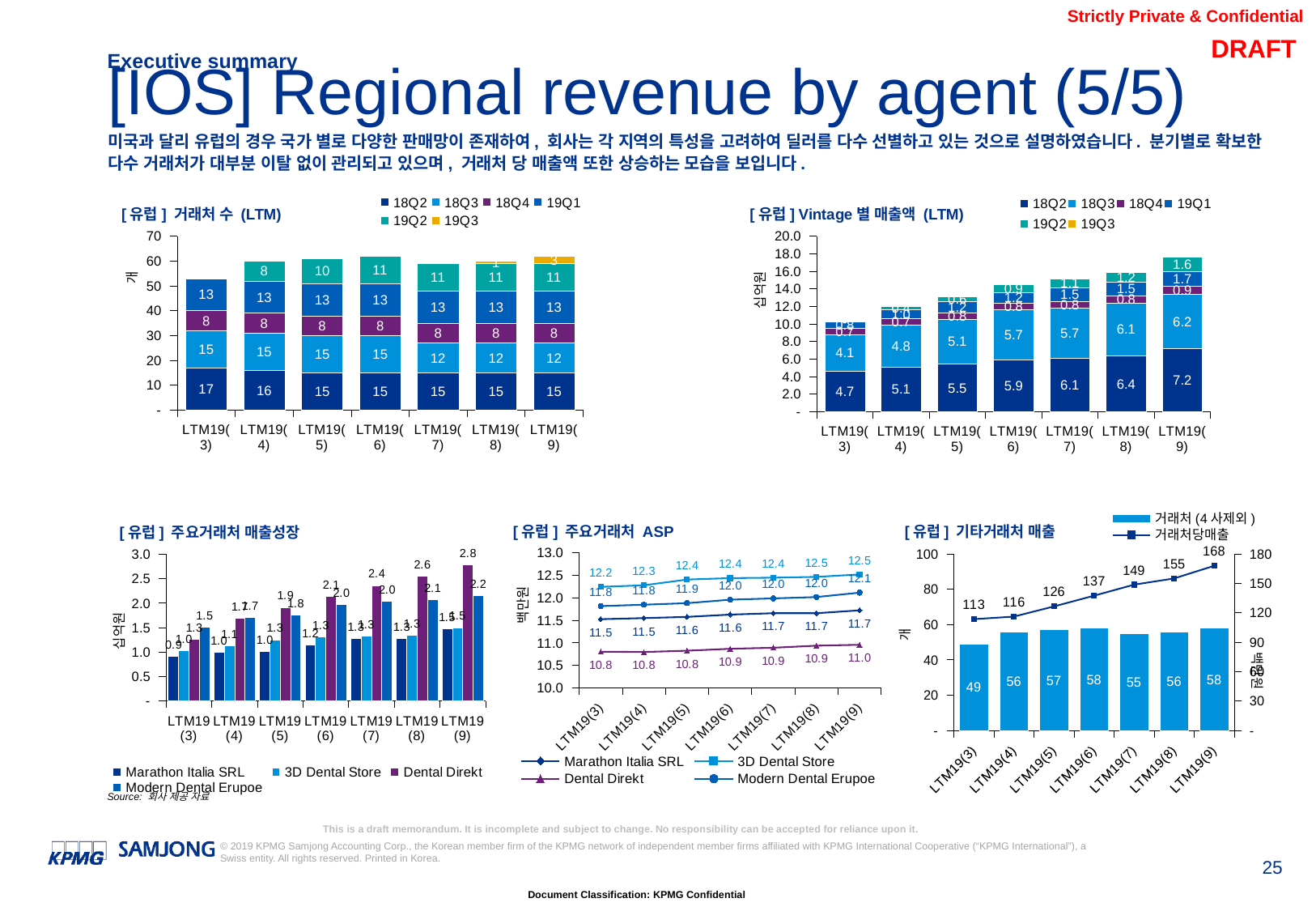

Executive summary
[IOS] Regional revenue by agent (5/5)
미국과 달리 유럽의 경우 국가 별로 다양한 판매망이 존재하여, 회사는 각 지역의 특성을 고려하여 딜러를 다수 선별하고 있는 것으로 설명하였습니다. 분기별로 확보한 다수 거래처가 대부분 이탈 없이 관리되고 있으며, 거래처 당 매출액 또한 상승하는 모습을 보입니다.

### Chart: [유럽] 거래처 수 (LTM)

| Category | 18Q2 | 18Q3 | 18Q4 | 19Q1 | 19Q2 | 19Q3 |
|---|---|---|---|---|---|---|
| LTM19(3) | 17.0 | 15.0 | 8.0 | 13.0 | None | None |
| LTM19(4) | 16.0 | 15.0 | 8.0 | 13.0 | 8.0 | None |
| LTM19(5) | 15.0 | 15.0 | 8.0 | 13.0 | 10.0 | None |
| LTM19(6) | 15.0 | 15.0 | 8.0 | 13.0 | 11.0 | None |
| LTM19(7) | 15.0 | 12.0 | 8.0 | 13.0 | 11.0 | None |
| LTM19(8) | 15.0 | 12.0 | 8.0 | 13.0 | 11.0 | 1.0 |
| LTM19(9) | 15.0 | 12.0 | 8.0 | 13.0 | 11.0 | 3.0 |

### Chart: [유럽] Vintage별 매출액 (LTM)

| Category | 18Q2 | 18Q3 | 18Q4 | 19Q1 | 19Q2 | 19Q3 |
|---|---|---|---|---|---|---|
| LTM19(3) | 4664685392.0 | 4113481706.0 | 698037533.0 | 796968328.0 | 0.0 | 0.0 |
| LTM19(4) | 5110412965.0 | 4763818090.0 | 736087233.0 | 1039994404.0 | 372304058.0 | 0.0 |
| LTM19(5) | 5470174406.0 | 5077563518.0 | 761471443.0 | 1213431838.0 | 629713462.0 | 0.0 |
| LTM19(6) | 5891212532.0 | 5716597412.0 | 787978489.0 | 1213431838.0 | 927539165.0 | 0.0 |
| LTM19(7) | 6065618031.0 | 5715705798.0 | 814755937.0 | 1523736049.0 | 1069332907.0 | 0.0 |
| LTM19(8) | 6352326577.0 | 6059897106.0 | 828041641.0 | 1537436995.0 | 1154551437.0 | 13033200.0 |
| LTM19(9) | 7173214261.0 | 6239238117.0 | 927117241.0 | 1655713476.0 | 1614096237.0 | 45554658.0 |

### Chart: [유럽] 주요거래처 매출성장

| Category | Marathon Italia SRL | 3D Dental Store | Dental Direkt | Modern Dental Erupoe |
|---|---|---|---|---|
| LTM19(3) | 910302080.0 | 1028263518.0 | 1263537860.0 | 1512127584.0 |
| LTM19(4) | 993063100.0 | 1129424118.0 | 1694520160.0 | 1705574484.0 |
| LTM19(5) | 1018514000.0 | 1252775487.0 | 1915362060.0 | 1758120284.0 |
| LTM19(6) | 1150863000.0 | 1305754531.0 | 2140355360.0 | 1972699010.0 |
| LTM19(7) | 1282125000.0 | 1331640607.0 | 2362841160.0 | 2037365699.0 |
| LTM19(8) | 1282125000.0 | 1345985057.0 | 2558701220.0 | 2078468537.0 |
| LTM19(9) | 1476607280.0 | 1502075227.0 | 2782572520.0 | 2156031080.0 |

### Chart: [유럽] 주요거래처 ASP

| Category | Marathon Italia SRL | 3D Dental Store | Dental Direkt | Modern Dental Erupoe |
|---|---|---|---|---|
| LTM19(3) | 11522811.139240507 | 12241232.357142856 | 10799468.888888888 | 11813496.75 |
| LTM19(4) | 11547245.34883721 | 12276349.108695652 | 10793122.038216561 | 11844267.25 |
| LTM19(5) | 11574022.727272727 | 12403717.693069307 | 10821254.576271186 | 11879191.108108109 |
| LTM19(6) | 11624878.787878787 | 12435757.438095238 | 10864748.020304568 | 11955751.575757576 |
| LTM19(7) | 11655681.818181818 | 12445239.317757009 | 10888668.940092165 | 11984504.111764707 |
| LTM19(8) | 11655681.818181818 | 12462824.601851853 | 10934620.598290598 | 12014269.0 |
| LTM19(9) | 11719105.396825397 | 12517293.558333334 | 10955009.921259843 | 12112534.15730337 |

### Chart: [유럽] 기타거래처 매출

| Category | 거래처(4사제외) | 거래처당매출 |
|---|---|---|
| LTM19(3) | 49.0 | 113447794.2244898 |
| LTM19(4) | 56.0 | 116072051.57142857 |
| LTM19(5) | 57.0 | 126448821.68421052 |
| LTM19(6) | 58.0 | 137363578.18965518 |
| LTM19(7) | 55.0 | 148639568.29090908 |
| LTM19(8) | 56.0 | 155000127.5357143 |
| LTM19(9) | 58.0 | 167890480.74137932 |
Source: 회사 제공 자료